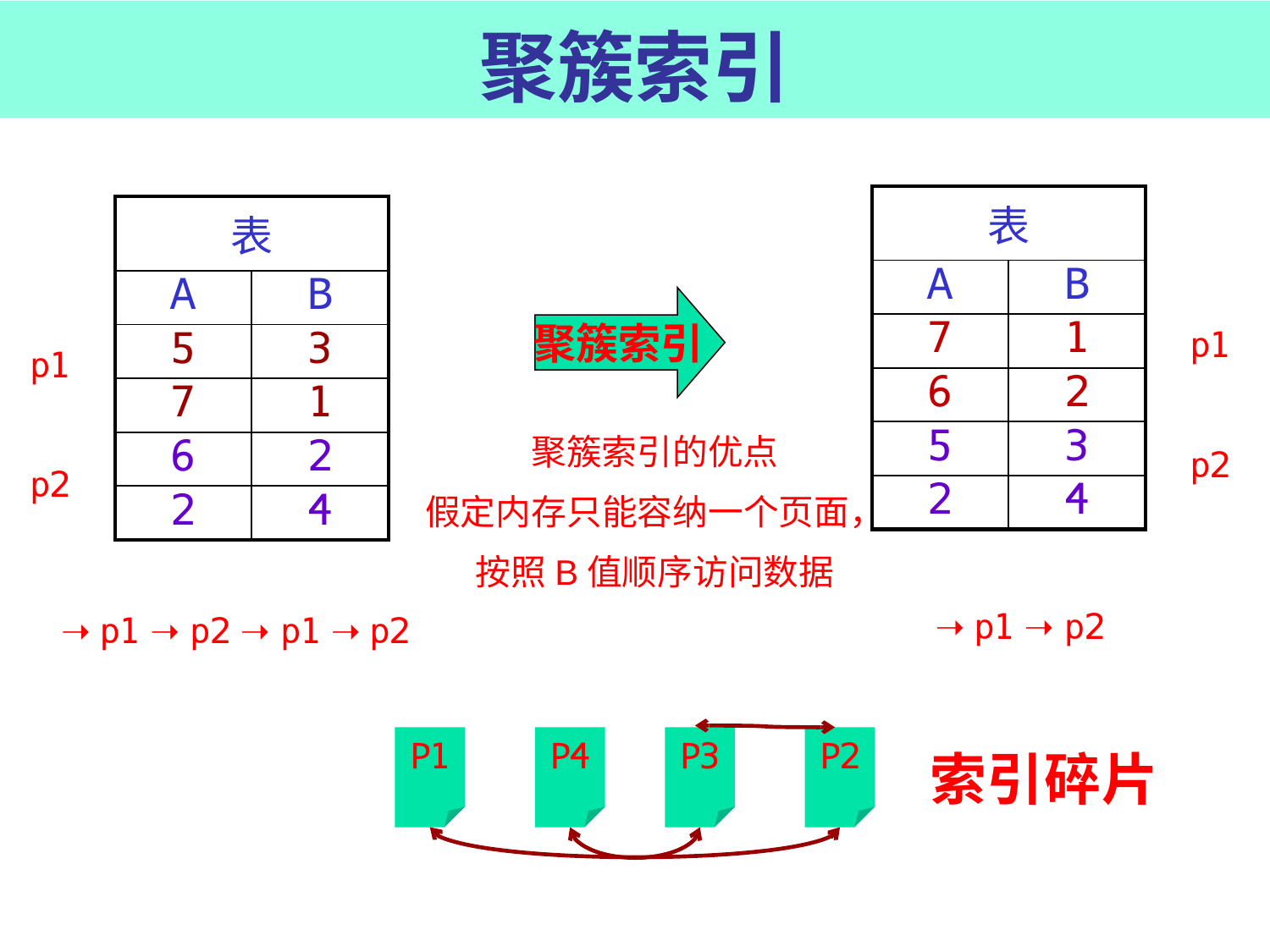

# 聚簇索引
| 表 |  |
| --- | --- |
| A | B |
| 7 | 1 |
| 6 | 2 |
| 5 | 3 |
| 2 | 4 |
| 表 |  |
| --- | --- |
| A | B |
| 5 | 3 |
| 7 | 1 |
| 6 | 2 |
| 2 | 4 |
聚簇索引
p1

p2
p1

p2
聚簇索引的优点
假定内存只能容纳一个页面，
按照B值顺序访问数据
➝ p1 ➝ p2
➝ p1 ➝ p2 ➝ p1 ➝ p2
P1
P4
P3
P2
索引碎片